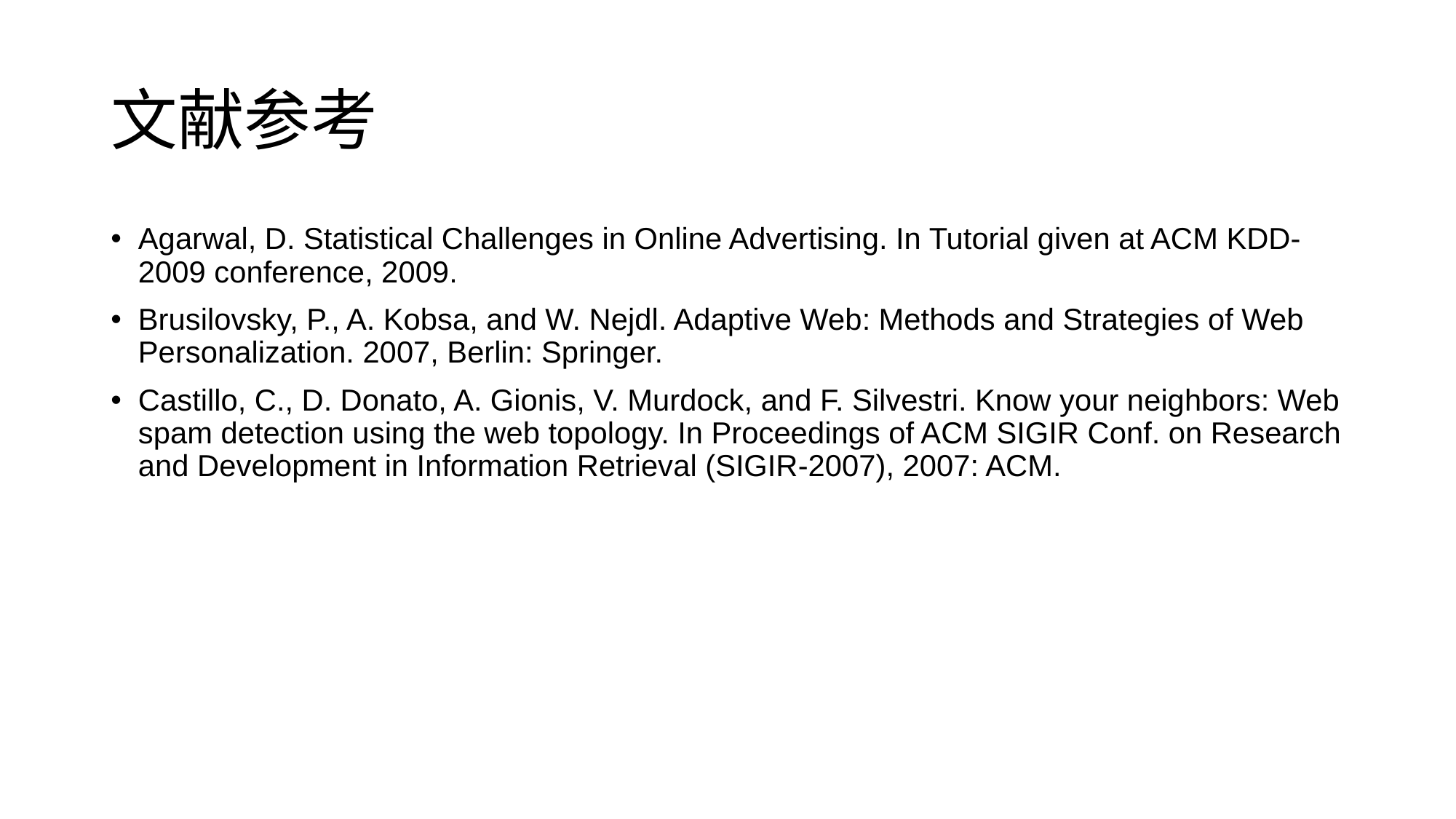

# 文献参考
Agarwal, D. Statistical Challenges in Online Advertising. In Tutorial given at ACM KDD-2009 conference, 2009.
Brusilovsky, P., A. Kobsa, and W. Nejdl. Adaptive Web: Methods and Strategies of Web Personalization. 2007, Berlin: Springer.
Castillo, C., D. Donato, A. Gionis, V. Murdock, and F. Silvestri. Know your neighbors: Web spam detection using the web topology. In Proceedings of ACM SIGIR Conf. on Research and Development in Information Retrieval (SIGIR-2007), 2007: ACM.